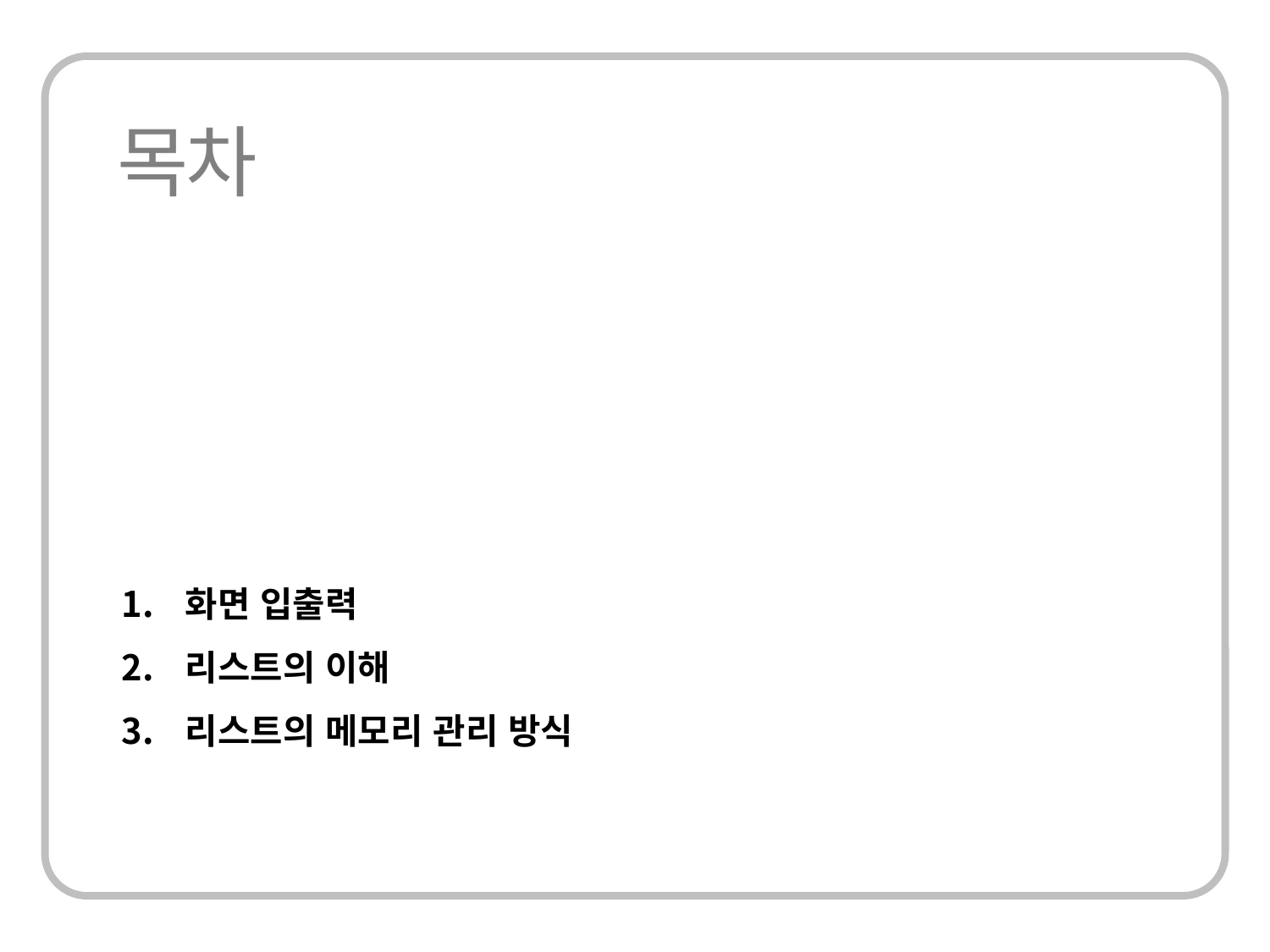

화면 입출력
리스트의 이해
리스트의 메모리 관리 방식